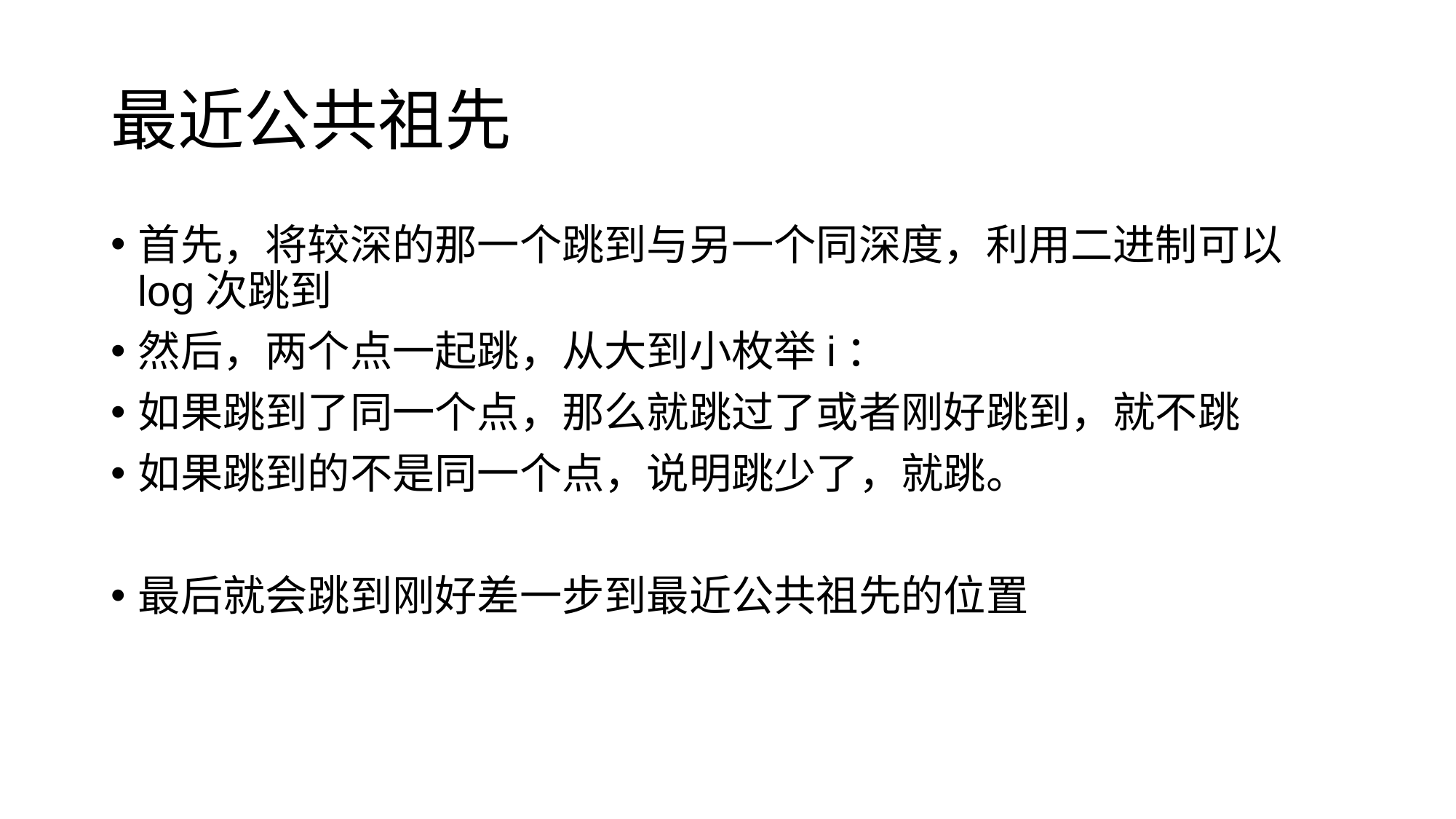

# 最近公共祖先
首先，将较深的那一个跳到与另一个同深度，利用二进制可以log次跳到
然后，两个点一起跳，从大到小枚举i：
如果跳到了同一个点，那么就跳过了或者刚好跳到，就不跳
如果跳到的不是同一个点，说明跳少了，就跳。

最后就会跳到刚好差一步到最近公共祖先的位置